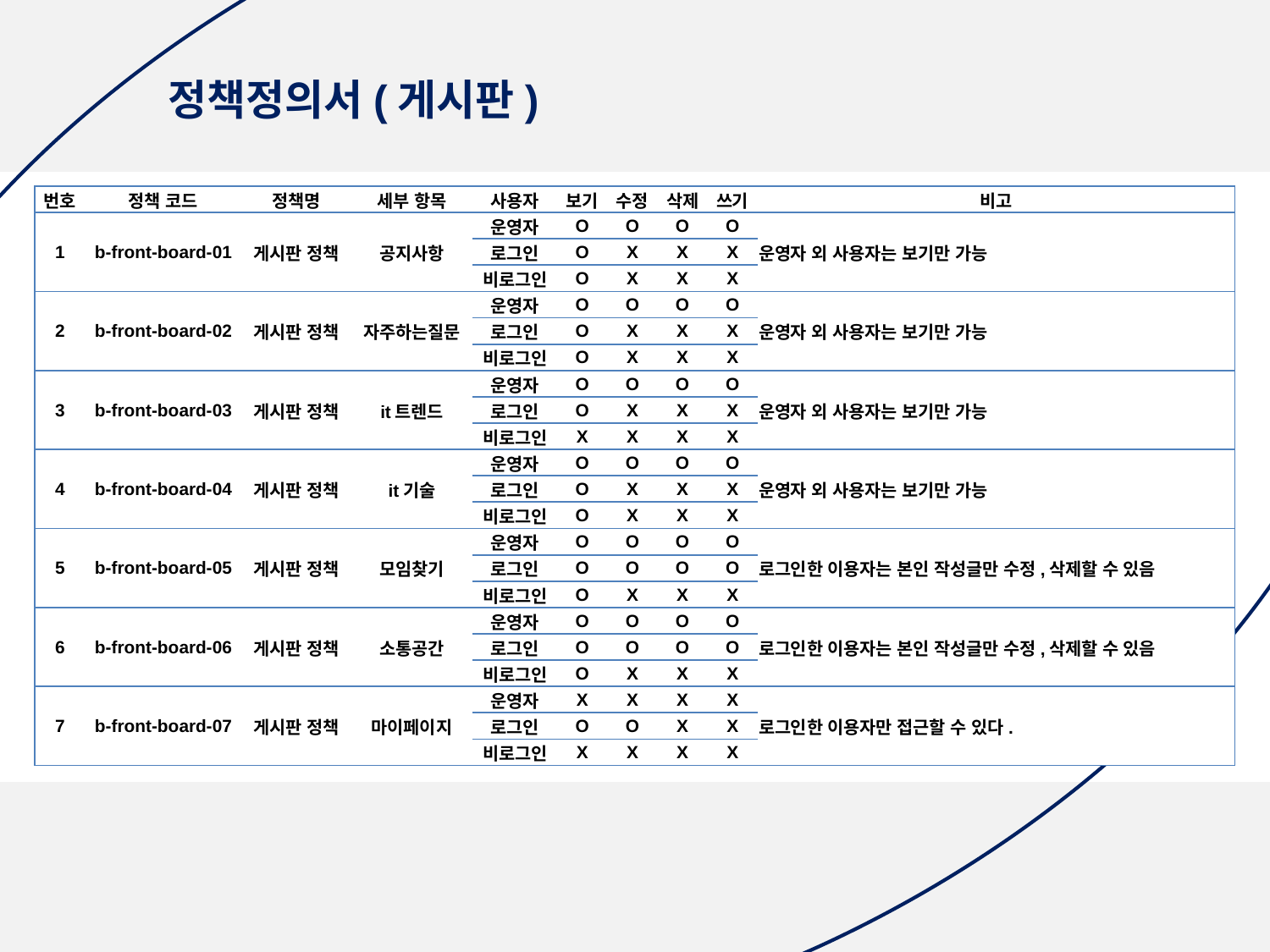

정책정의서(게시판)
| 번호 | 정책 코드 | 정책명 | 세부 항목 | 사용자 | 보기 | 수정 | 삭제 | 쓰기 | 비고 |
| --- | --- | --- | --- | --- | --- | --- | --- | --- | --- |
| 1 | b-front-board-01 | 게시판 정책 | 공지사항 | 운영자 | O | O | O | O | 운영자 외 사용자는 보기만 가능 |
|  |  |  |  | 로그인 | O | X | X | X |  |
|  |  |  |  | 비로그인 | O | X | X | X |  |
| 2 | b-front-board-02 | 게시판 정책 | 자주하는질문 | 운영자 | O | O | O | O | 운영자 외 사용자는 보기만 가능 |
|  |  |  |  | 로그인 | O | X | X | X |  |
|  |  |  |  | 비로그인 | O | X | X | X |  |
| 3 | b-front-board-03 | 게시판 정책 | it트렌드 | 운영자 | O | O | O | O | 운영자 외 사용자는 보기만 가능 |
|  |  |  |  | 로그인 | O | X | X | X |  |
|  |  |  |  | 비로그인 | X | X | X | X |  |
| 4 | b-front-board-04 | 게시판 정책 | it기술 | 운영자 | O | O | O | O | 운영자 외 사용자는 보기만 가능 |
|  |  |  |  | 로그인 | O | X | X | X |  |
|  |  |  |  | 비로그인 | O | X | X | X |  |
| 5 | b-front-board-05 | 게시판 정책 | 모임찾기 | 운영자 | O | O | O | O | 로그인한 이용자는 본인 작성글만 수정,삭제할 수 있음 |
|  |  |  |  | 로그인 | O | O | O | O |  |
|  |  |  |  | 비로그인 | O | X | X | X |  |
| 6 | b-front-board-06 | 게시판 정책 | 소통공간 | 운영자 | O | O | O | O | 로그인한 이용자는 본인 작성글만 수정,삭제할 수 있음 |
|  |  |  |  | 로그인 | O | O | O | O |  |
|  |  |  |  | 비로그인 | O | X | X | X |  |
| 7 | b-front-board-07 | 게시판 정책 | 마이페이지 | 운영자 | X | X | X | X | 로그인한 이용자만 접근할 수 있다. |
|  |  |  |  | 로그인 | O | O | X | X |  |
|  |  |  |  | 비로그인 | X | X | X | X |  |